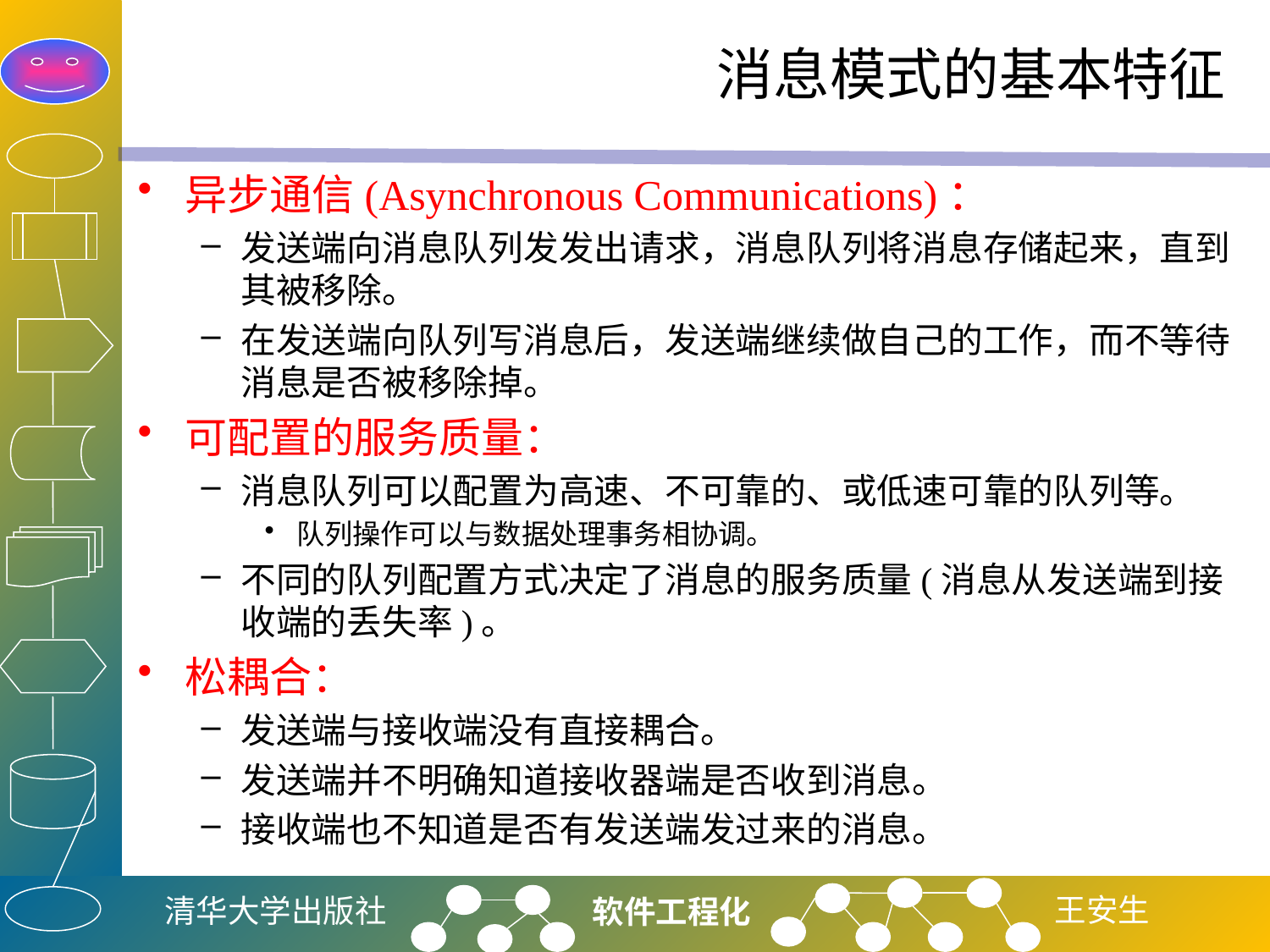

# 消息模式的基本特征
异步通信(Asynchronous Communications)：
发送端向消息队列发发出请求，消息队列将消息存储起来，直到其被移除。
在发送端向队列写消息后，发送端继续做自己的工作，而不等待消息是否被移除掉。
可配置的服务质量：
消息队列可以配置为高速、不可靠的、或低速可靠的队列等。
队列操作可以与数据处理事务相协调。
不同的队列配置方式决定了消息的服务质量(消息从发送端到接收端的丢失率)。
松耦合：
发送端与接收端没有直接耦合。
发送端并不明确知道接收器端是否收到消息。
接收端也不知道是否有发送端发过来的消息。